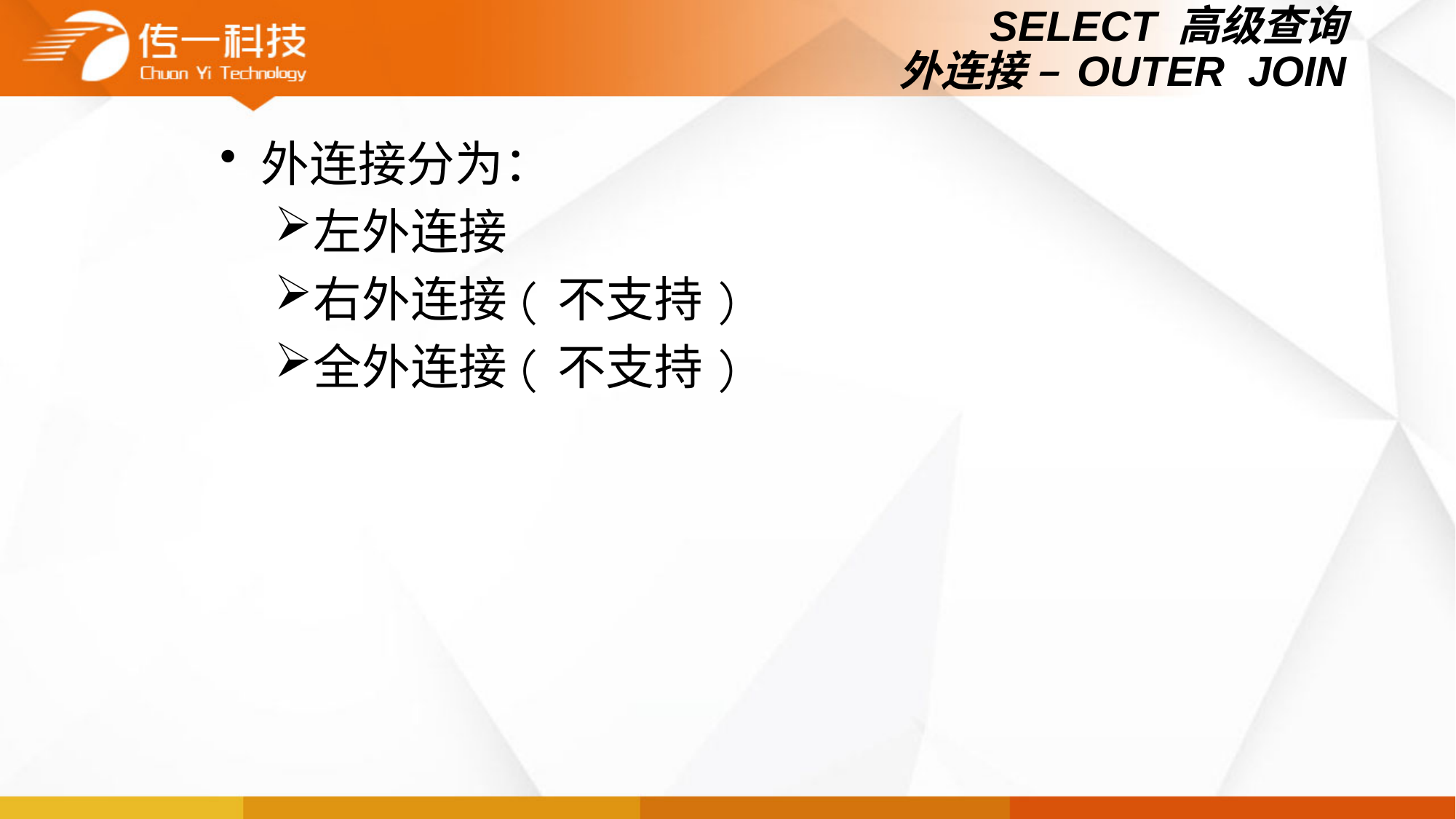

# SELECT 高级查询 外连接 – OUTER  JOIN
外连接分为：
左外连接
右外连接(不支持)
全外连接(不支持)